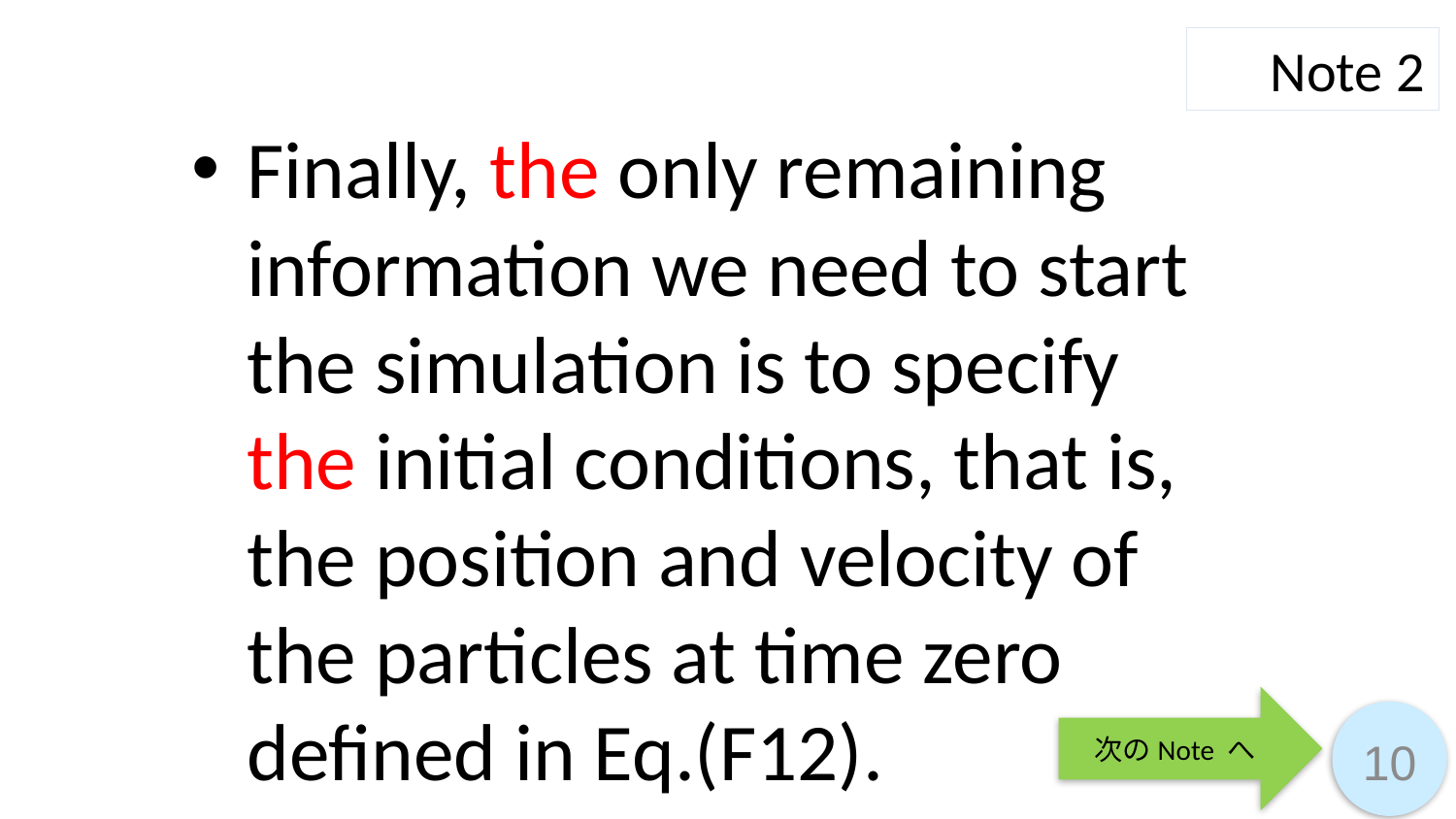

Note 2
Finally, the only remaining information we need to start the simulation is to specify the initial conditions, that is, the position and velocity of the particles at time zero defined in Eq.(F12).
次のNote へ
10